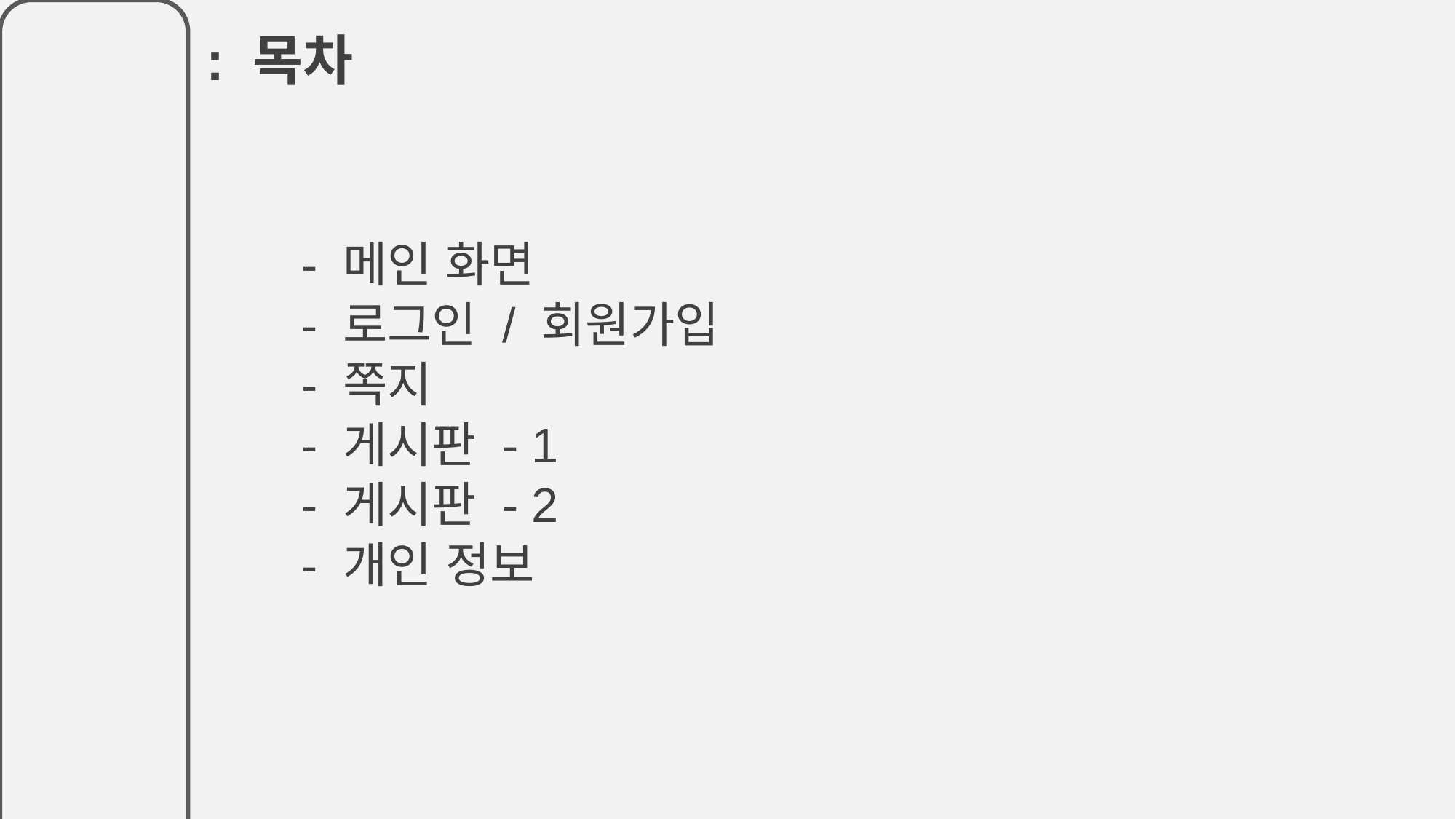

: 목차

	- 메인 화면
	- 로그인 / 회원가입
	- 쪽지
	- 게시판 - 1
	- 게시판 - 2
	- 개인 정보